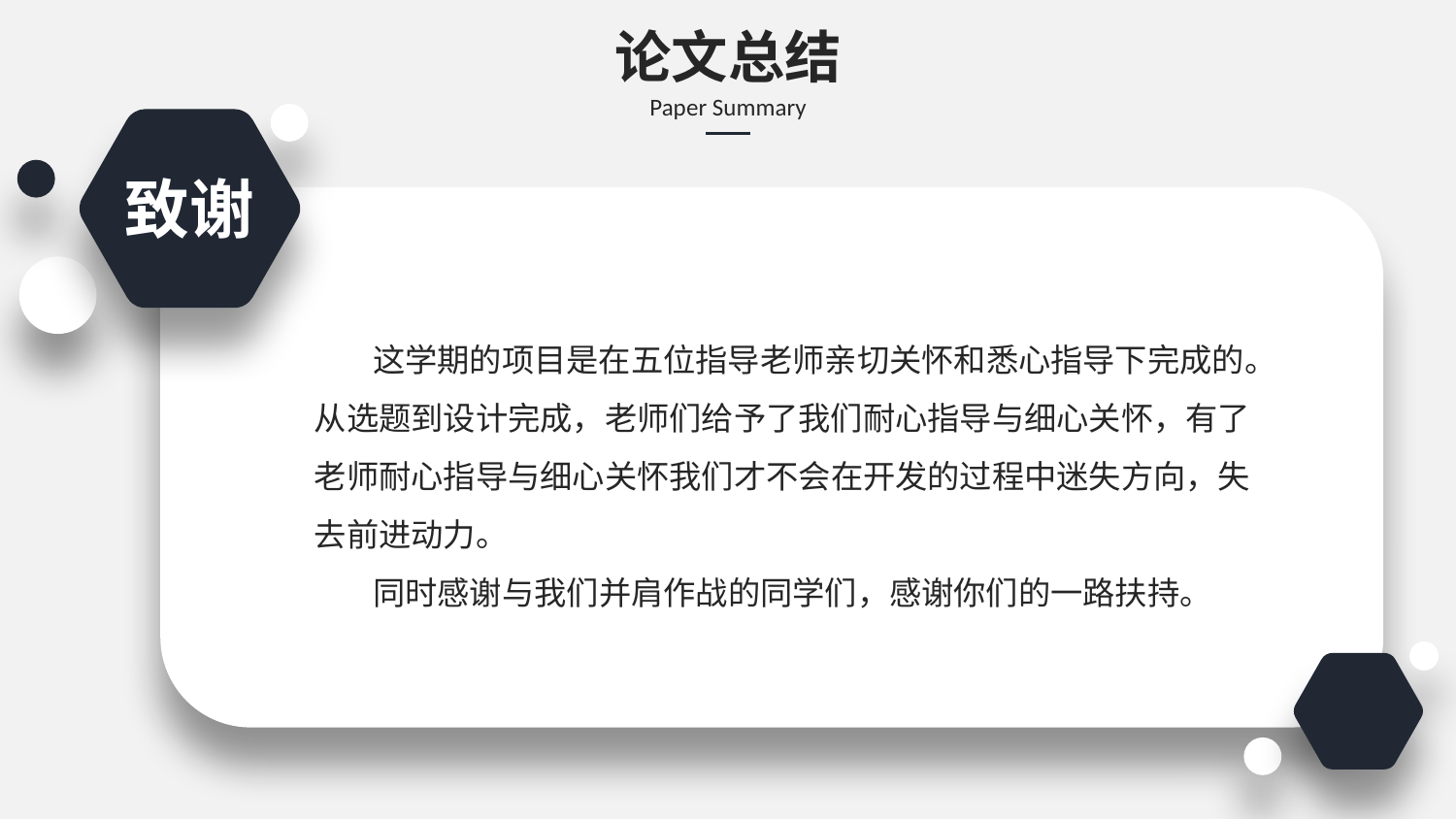

论文总结
Paper Summary

致谢

       这学期的项目是在五位指导老师亲切关怀和悉心指导下完成的。从选题到设计完成，老师们给予了我们耐心指导与细心关怀，有了老师耐心指导与细心关怀我们才不会在开发的过程中迷失方向，失去前进动力。
       同时感谢与我们并肩作战的同学们，感谢你们的一路扶持。